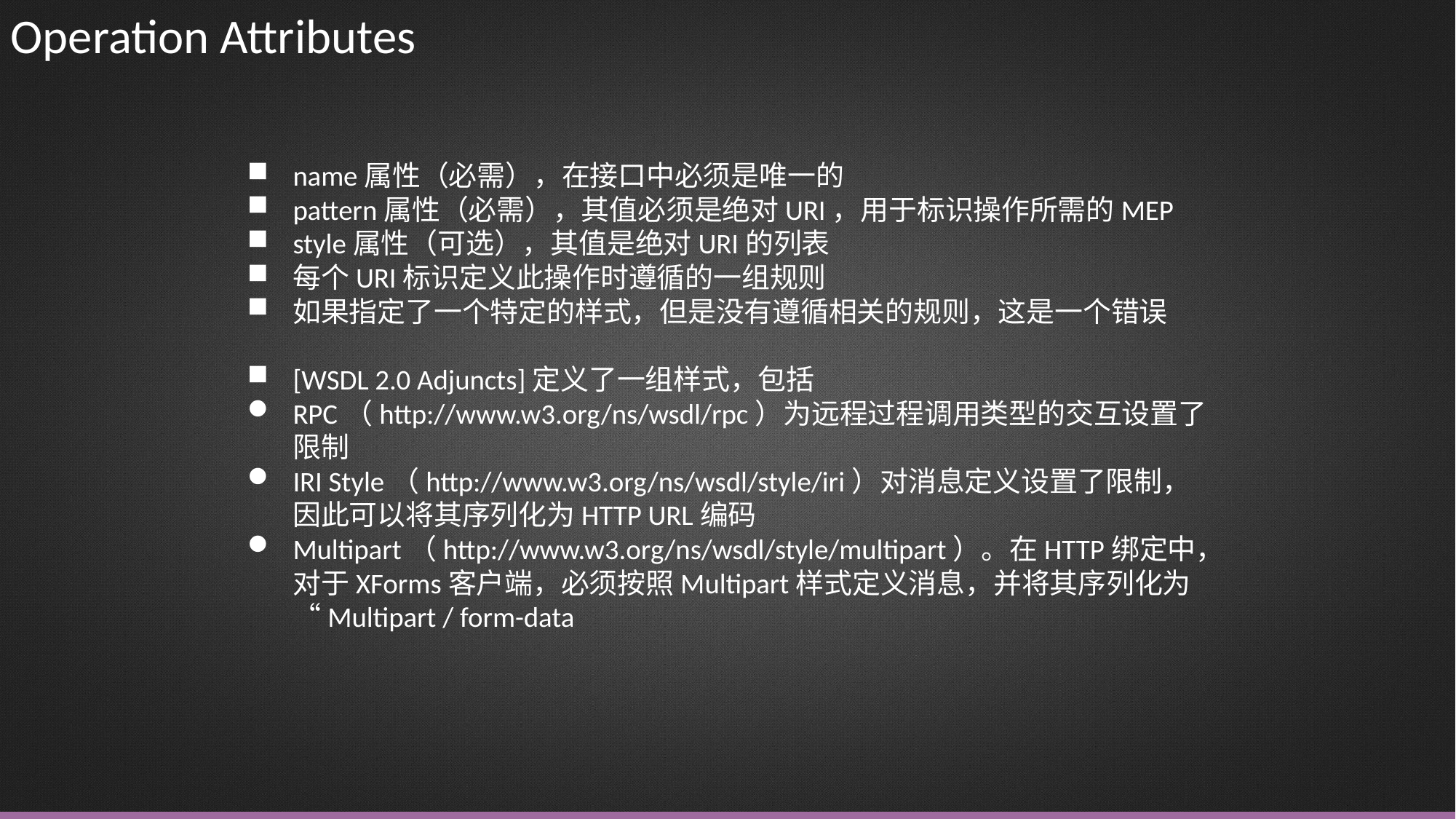

Operation Attributes
name属性（必需），在接口中必须是唯一的
pattern属性（必需），其值必须是绝对URI，用于标识操作所需的MEP
style属性（可选），其值是绝对URI的列表
每个URI标识定义此操作时遵循的一组规则
如果指定了一个特定的样式，但是没有遵循相关的规则，这是一个错误

[WSDL 2.0 Adjuncts]定义了一组样式，包括
RPC（http://www.w3.org/ns/wsdl/rpc）为远程过程调用类型的交互设置了限制
IRI Style（http://www.w3.org/ns/wsdl/style/iri）对消息定义设置了限制，因此可以将其序列化为HTTP URL编码
Multipart（http://www.w3.org/ns/wsdl/style/multipart）。在HTTP绑定中，对于XForms客户端，必须按照Multipart样式定义消息，并将其序列化为“Multipart / form-data